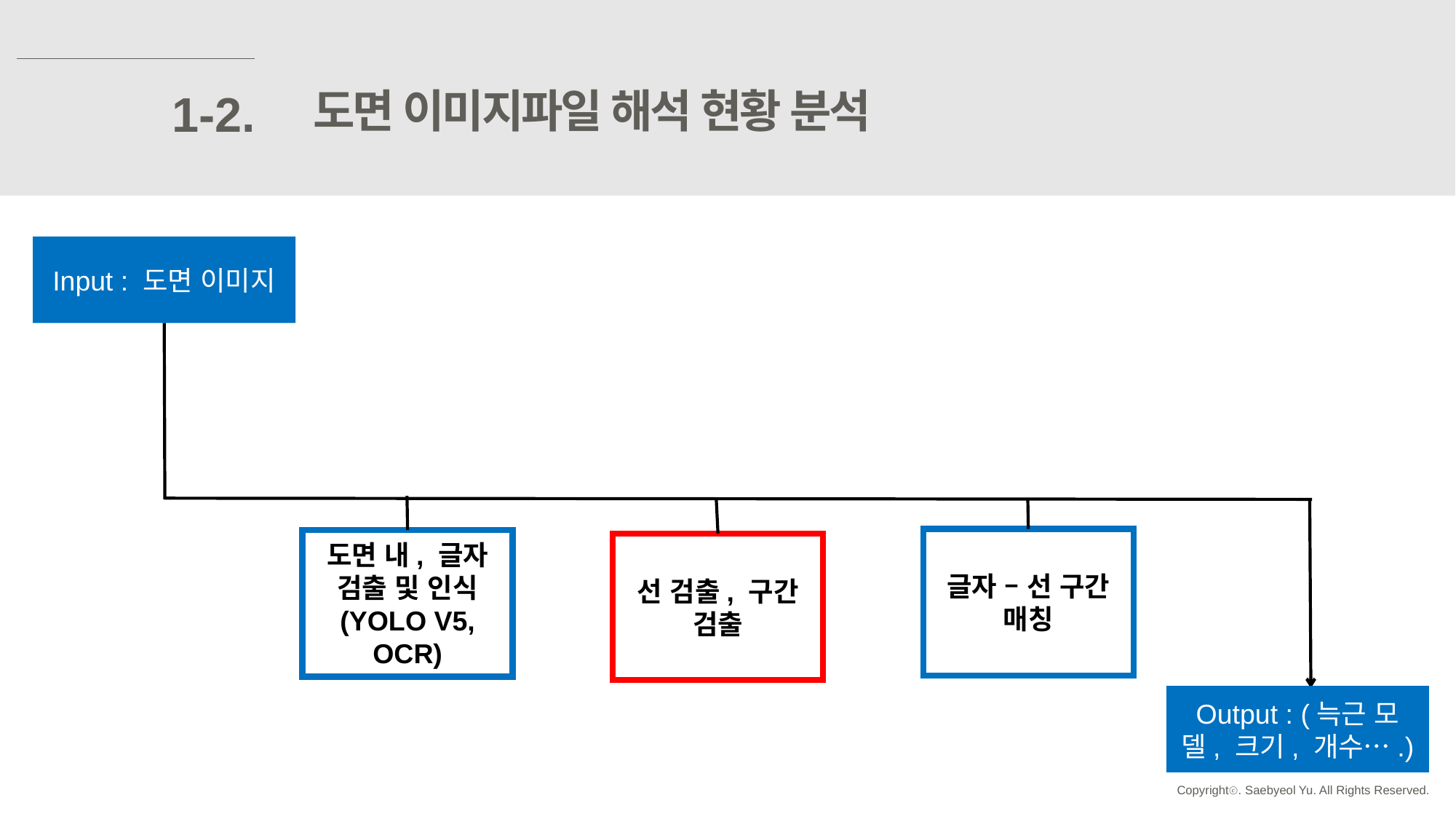

도면 이미지파일 해석 현황 분석
1-2.
Input : 도면 이미지
글자 – 선 구간 매칭
도면 내, 글자 검출 및 인식
(YOLO V5, OCR)
선 검출, 구간 검출
Output : (늑근 모델, 크기, 개수….)